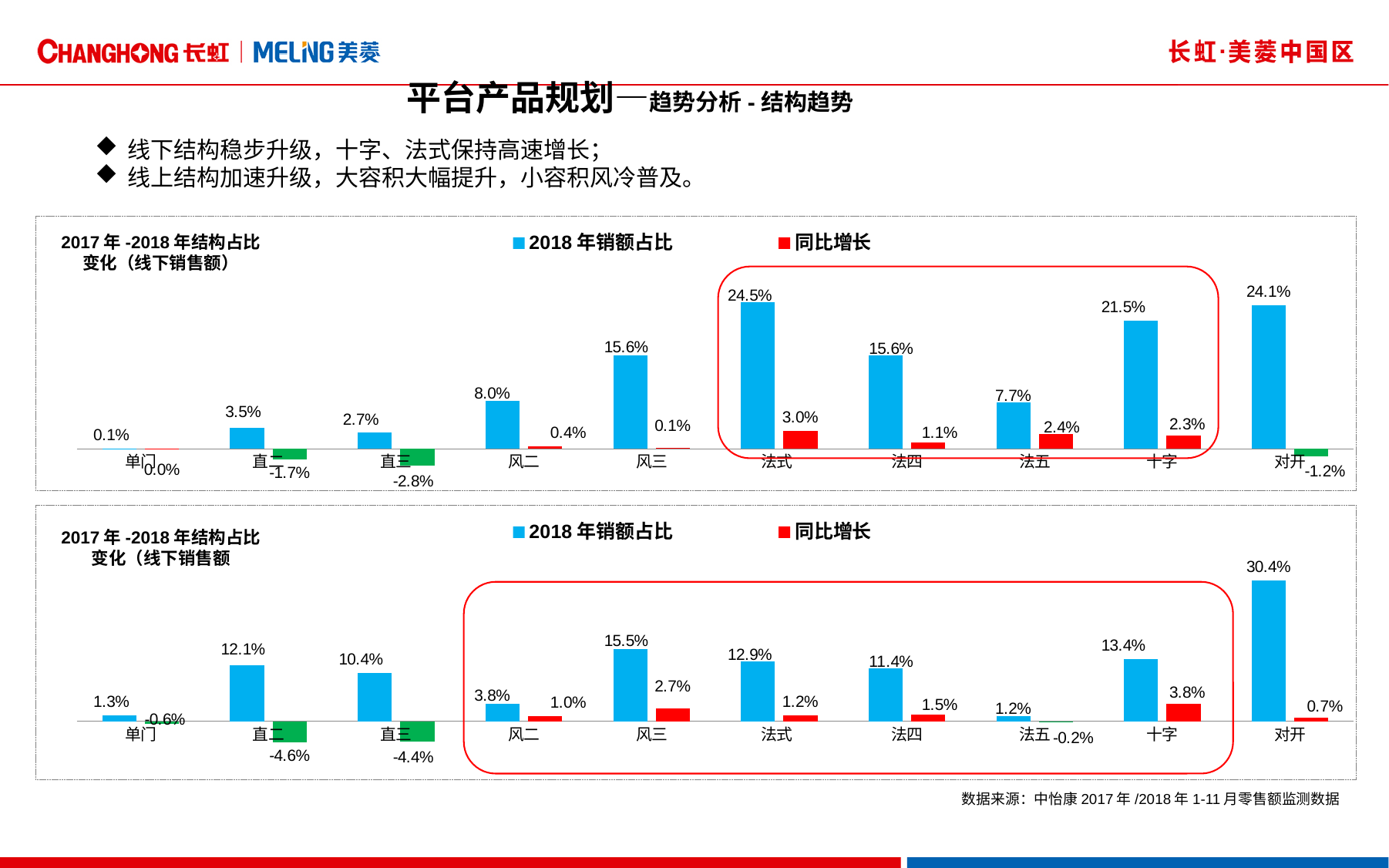

平台产品规划—趋势分析-结构趋势
线下结构稳步升级，十字、法式保持高速增长；
线上结构加速升级，大容积大幅提升，小容积风冷普及。

### Chart

| Category | 2018年销额占比 | 同比增长 |
|---|---|---|
| 单门 | 0.00077052004076122 | -0.000124031616405775 |
| 直二 | 0.0351797730970861 | -0.0172913349810288 |
| 直三 | 0.0266164837672883 | -0.0282051685131642 |
| 风二 | 0.0800780714408065 | 0.00399477525556601 |
| 风三 | 0.156403465886203 | 0.00117832200567569 |
| 法式  | 0.245387032606215 | 0.0303009139573031 |
| 法四 | 0.156393875162314 | 0.0105044418163088 |
| 法五 | 0.0771272538965133 | 0.0243582344428314 |
| 十字 | 0.214739616295104 | 0.022622394646922 |
| 对开 | 0.240825036866538 | -0.0124758707548681 |
2017年-2018年结构占比变化（线下销售额）

### Chart

| Category | 2018年销额占比 | 同比增长 |
|---|---|---|
| 单门 | 0.0134448006435282 | -0.00562728816013329 |
| 直二 | 0.121461381910688 | -0.0455206573507305 |
| 直三 | 0.104342126029603 | -0.0440816618639736 |
| 风二 | 0.0380718388229732 | 0.010485745520601 |
| 风三 | 0.155362593900196 | 0.0270373037062685 |
| 法式  | 0.128913502275846 | 0.0121305292025682 |
| 法四 | 0.11400697328944 | 0.0146020839415537 |
| 法五 | 0.0115369385451481 | -0.00233264211560391 |
| 十字 | 0.134456340843081 | 0.0383438250082046 |
| 对开 | 0.303947415574086 | 0.00723220393719516 |
2017年-2018年结构占比变化（线下销售额

数据来源：中怡康2017年/2018年1-11月零售额监测数据